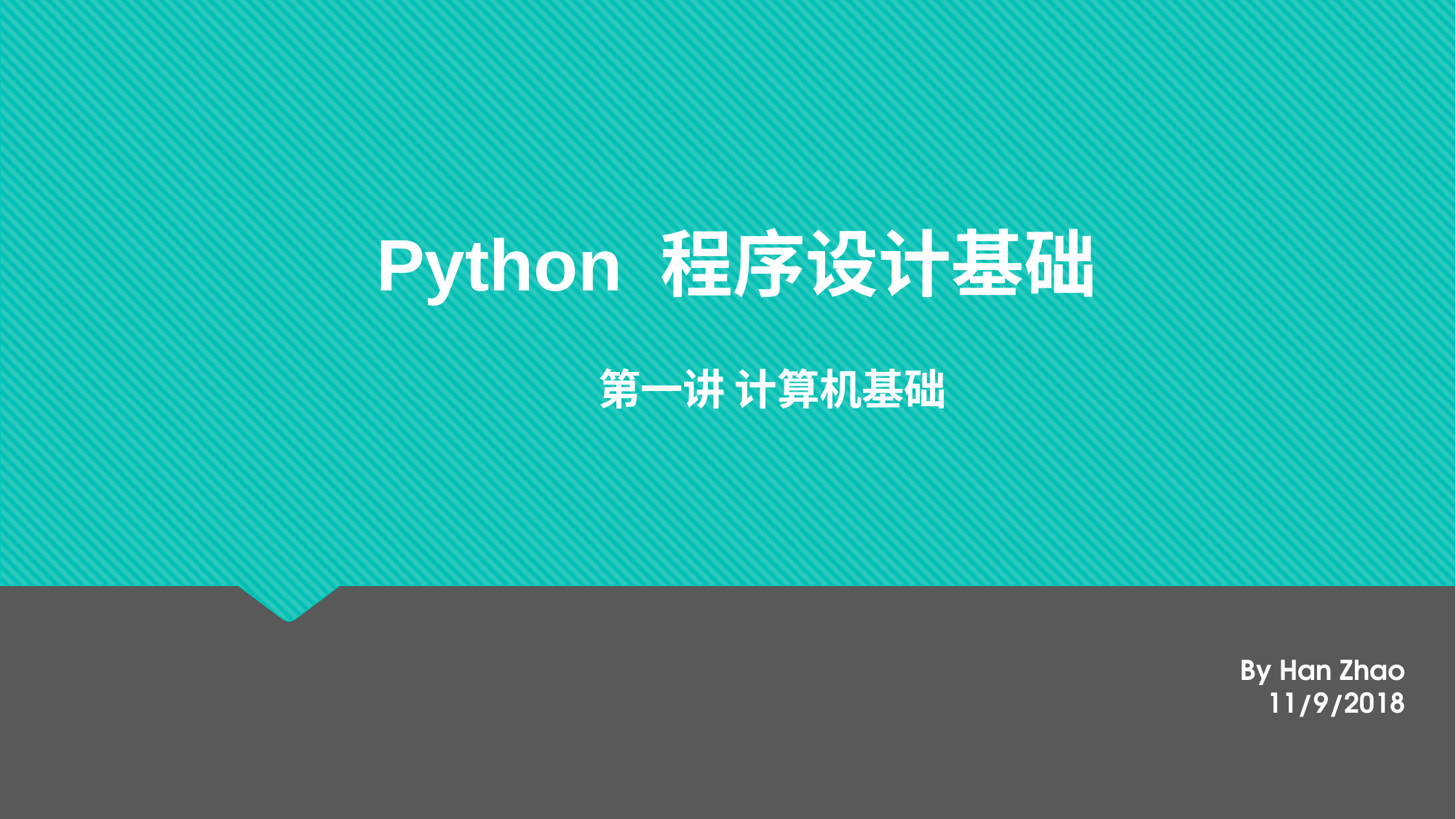

Python 程序设计基础
第一讲 计算机基础
By Han Zhao
11/9/2018